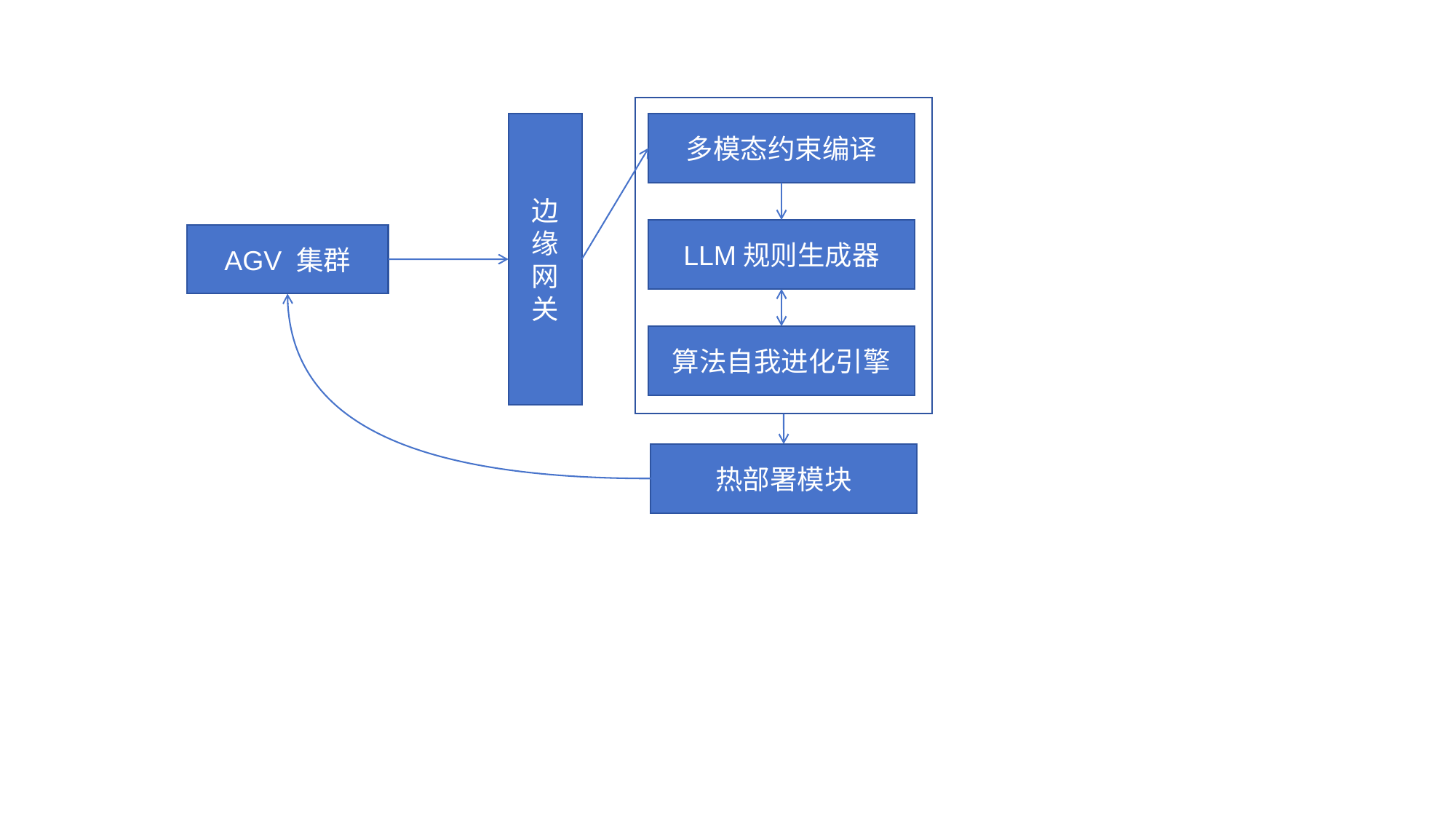

边缘网关
多模态约束编译
LLM规则生成器
AGV 集群
算法自我进化引擎
热部署模块